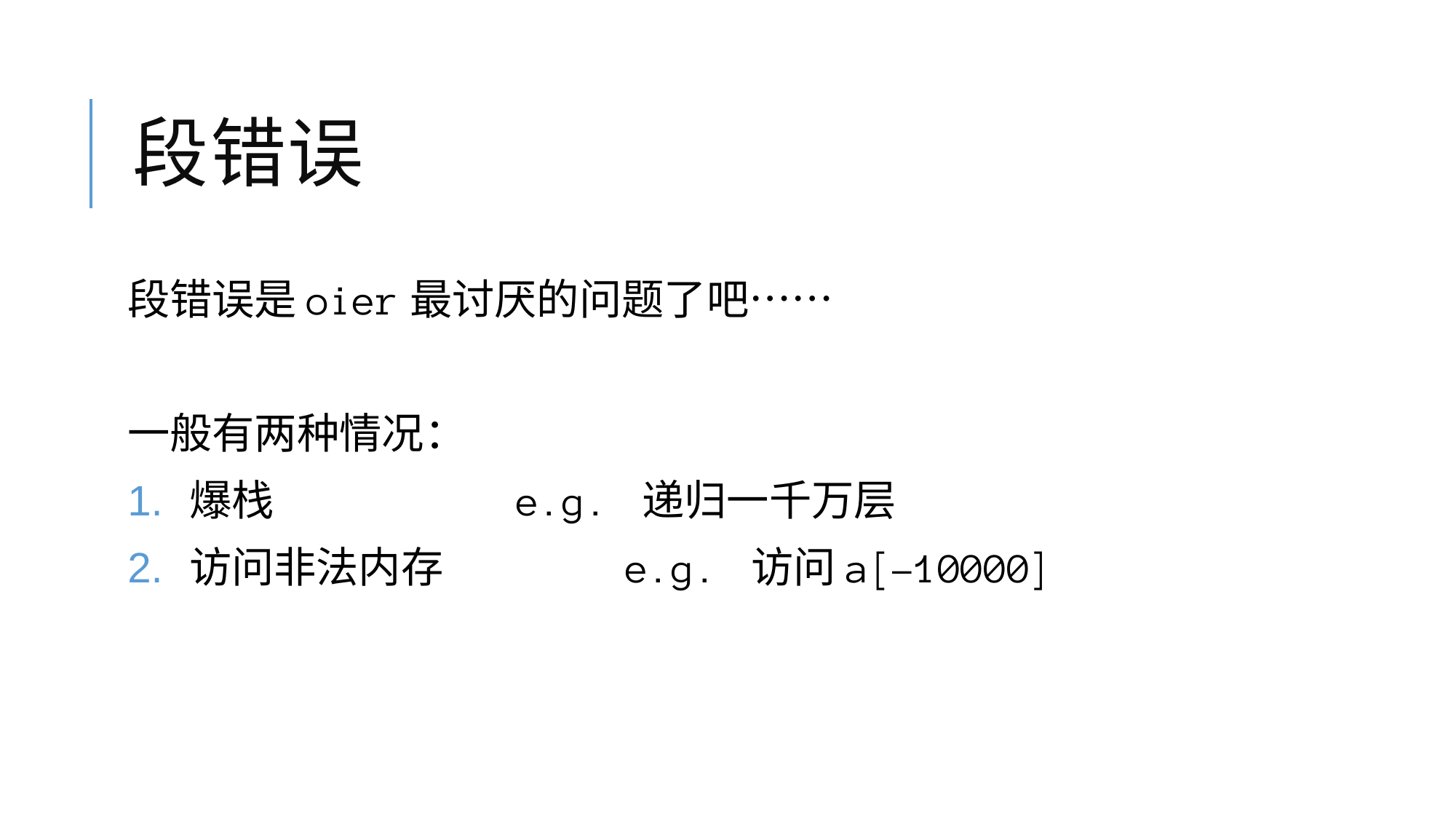

# 段错误
段错误是oier最讨厌的问题了吧……

一般有两种情况：
爆栈			e.g. 递归一千万层
访问非法内存		e.g. 访问a[-10000]